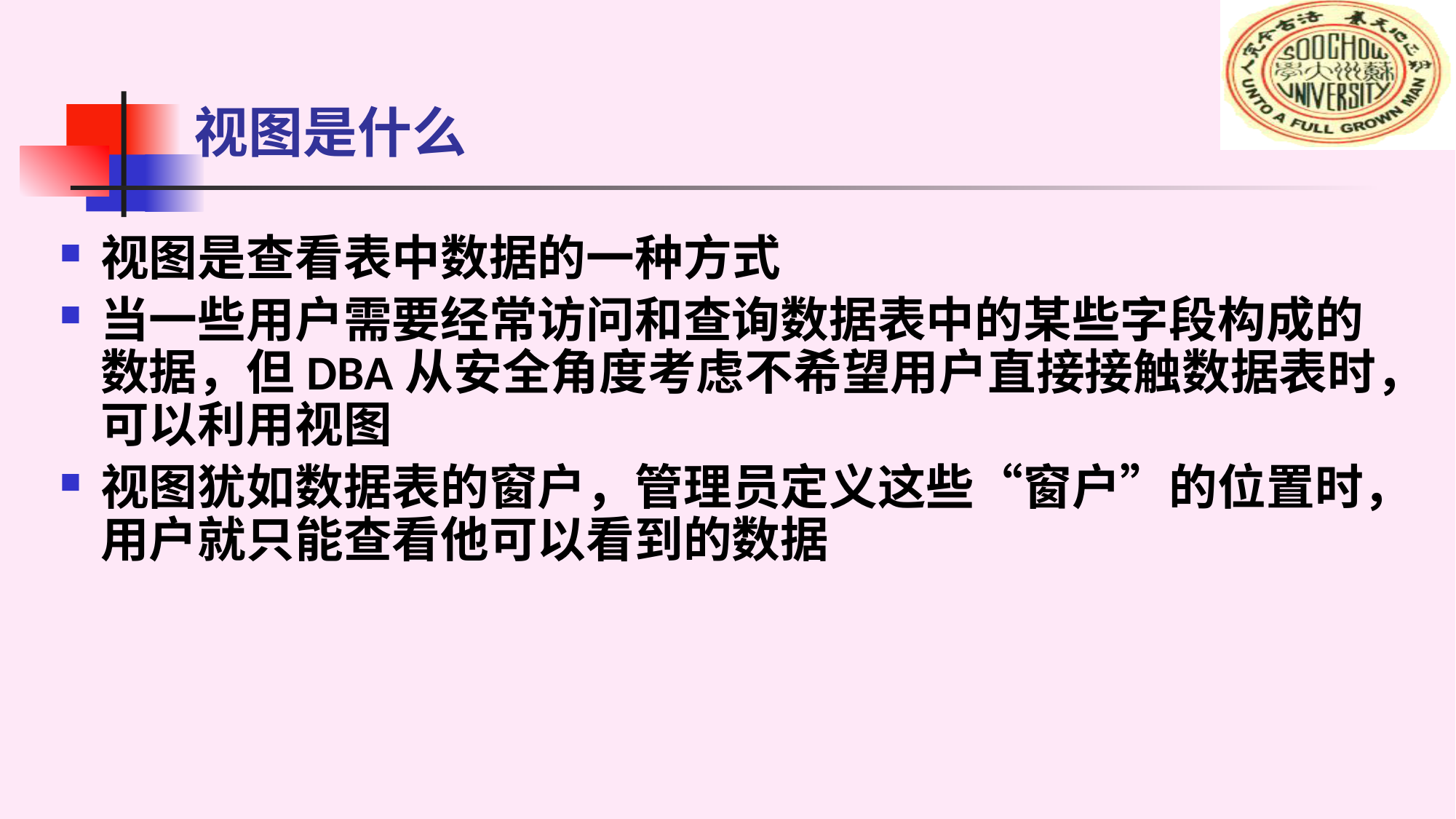

# 视图是什么
视图是查看表中数据的一种方式
当一些用户需要经常访问和查询数据表中的某些字段构成的数据，但DBA从安全角度考虑不希望用户直接接触数据表时，可以利用视图
视图犹如数据表的窗户，管理员定义这些“窗户”的位置时，用户就只能查看他可以看到的数据